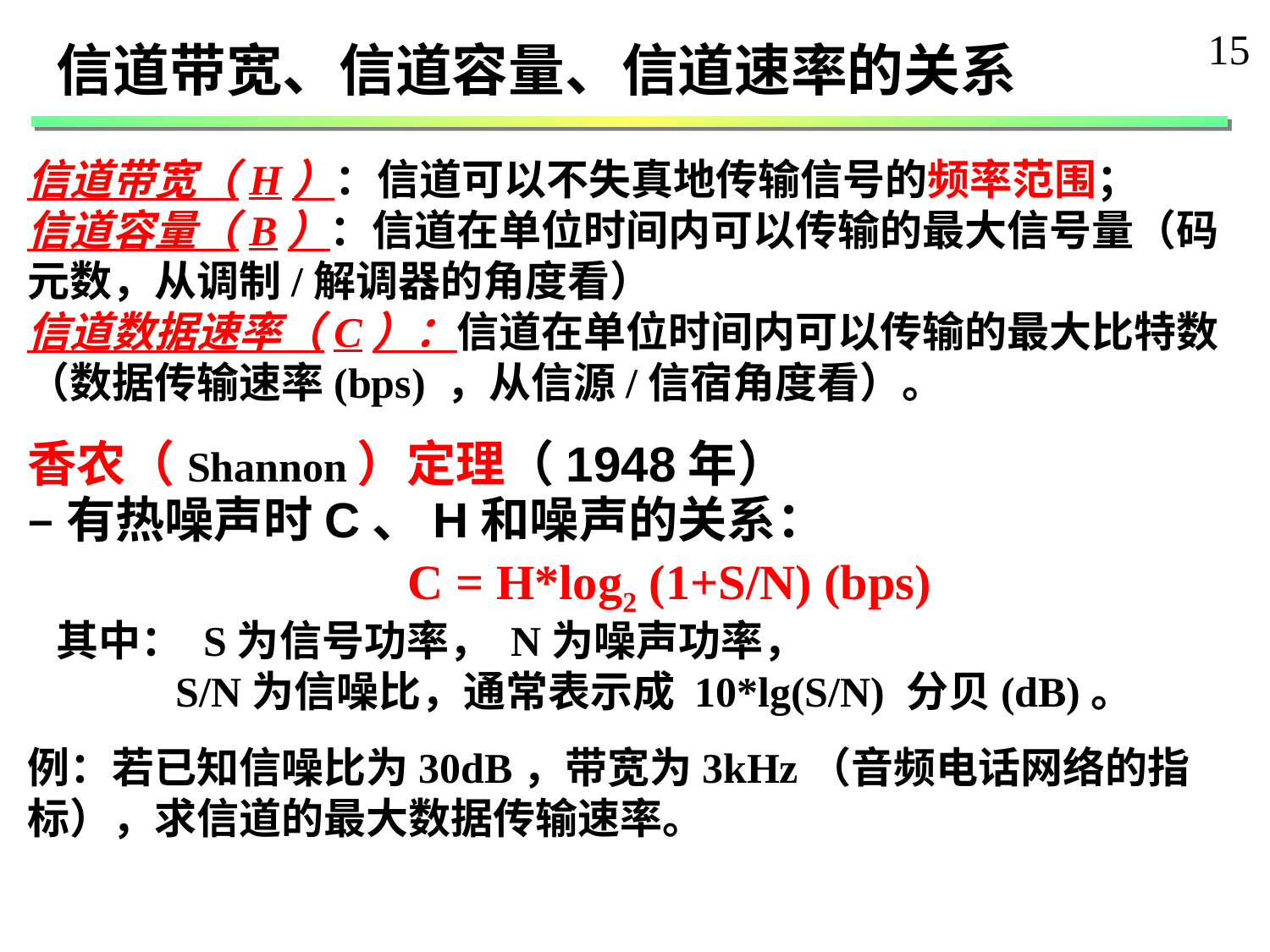

15
信道带宽、信道容量、信道速率的关系

信道带宽（H）：信道可以不失真地传输信号的频率范围；
信道容量（B）：信道在单位时间内可以传输的最大信号量（码元数，从调制/解调器的角度看）
信道数据速率（C）：信道在单位时间内可以传输的最大比特数（数据传输速率(bps) ，从信源/信宿角度看）。

香农（Shannon）定理（1948年）
–有热噪声时C、H和噪声的关系：
                               C = H*log2 (1+S/N) (bps)
  其中： S为信号功率， N为噪声功率，
              S/N为信噪比，通常表示成 10*lg(S/N) 分贝(dB)。

例：若已知信噪比为30dB，带宽为3kHz（音频电话网络的指标），求信道的最大数据传输速率。